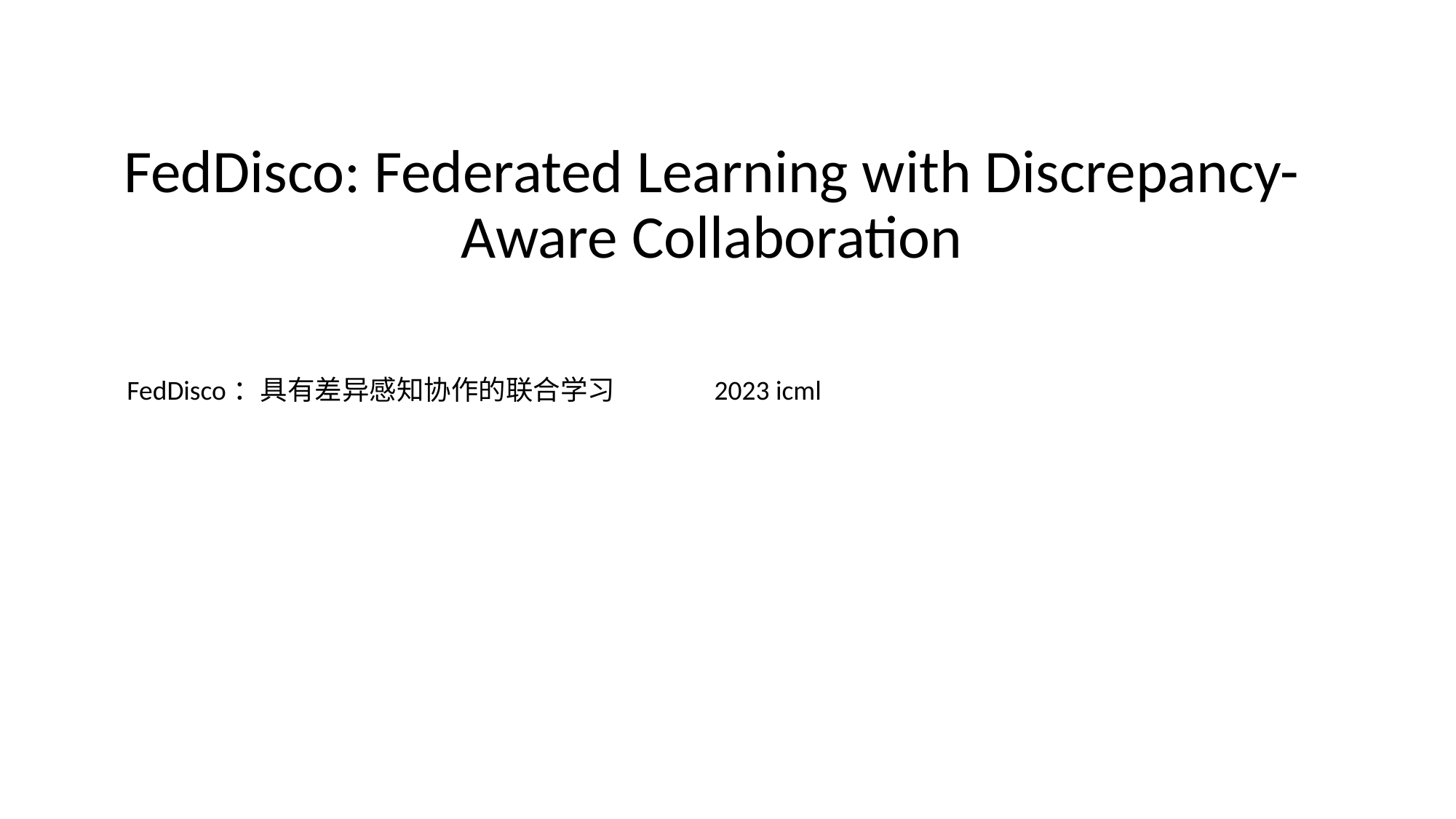

# FedDisco: Federated Learning with Discrepancy-Aware Collaboration
FedDisco：具有差异感知协作的联合学习               2023 icml